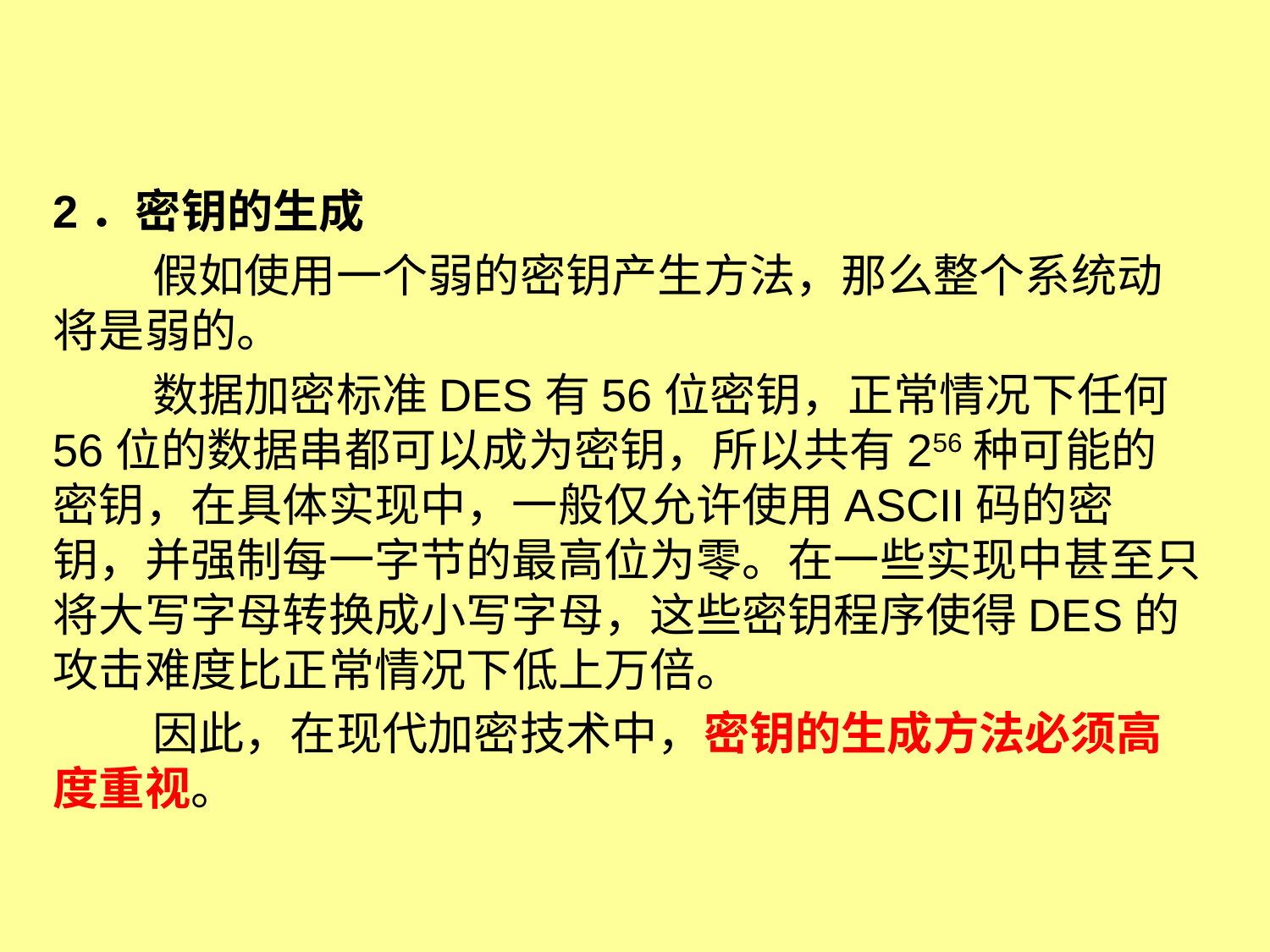

#
2．密钥的生成
假如使用一个弱的密钥产生方法，那么整个系统动将是弱的。
数据加密标准DES有56位密钥，正常情况下任何56位的数据串都可以成为密钥，所以共有256种可能的密钥，在具体实现中，一般仅允许使用ASCII码的密钥，并强制每一字节的最高位为零。在一些实现中甚至只将大写字母转换成小写字母，这些密钥程序使得DES的攻击难度比正常情况下低上万倍。
因此，在现代加密技术中，密钥的生成方法必须高度重视。